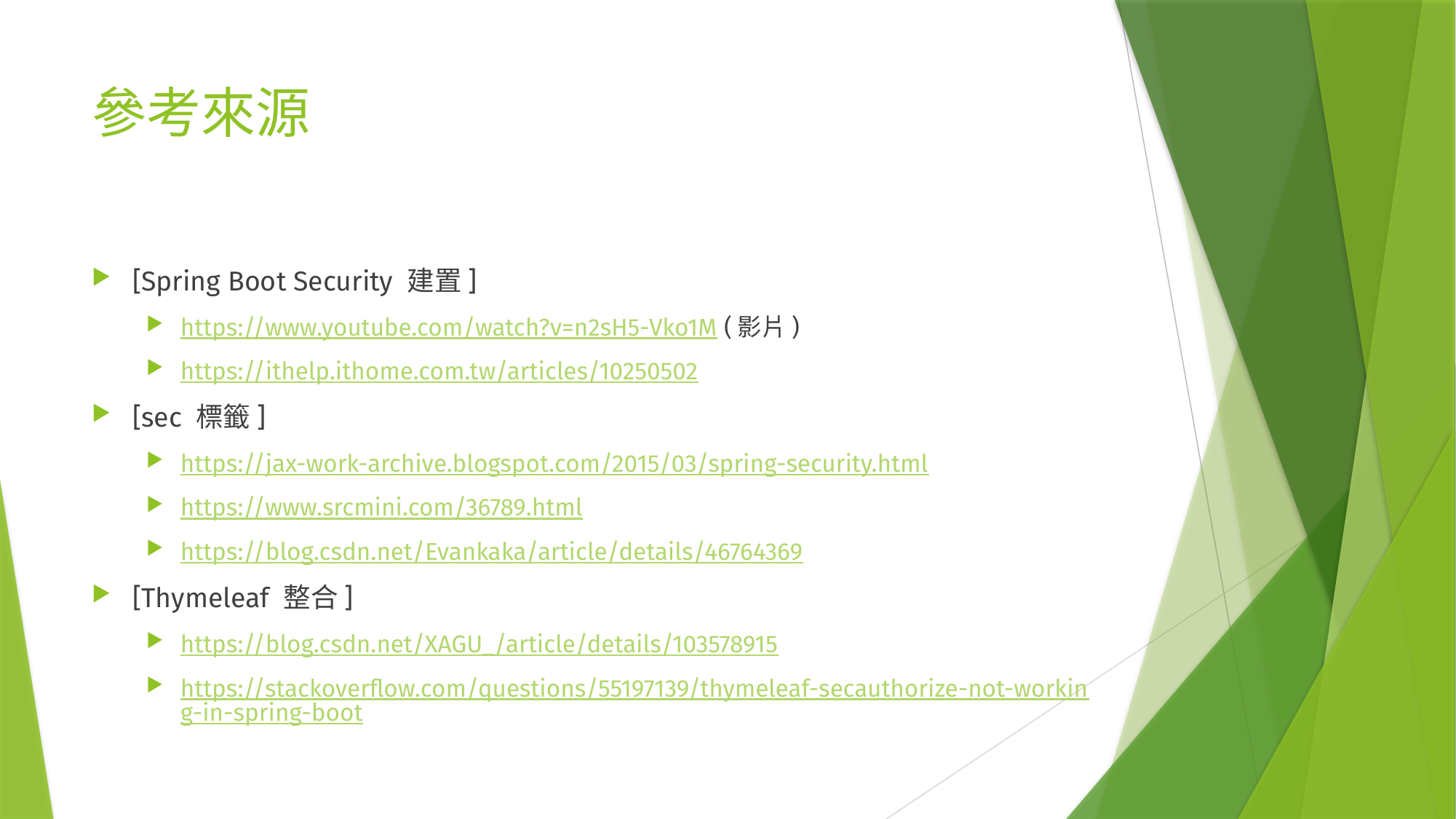

# 參考來源
[Spring Boot Security 建置]
https://www.youtube.com/watch?v=n2sH5-Vko1M (影片)
https://ithelp.ithome.com.tw/articles/10250502
[sec 標籤]
https://jax-work-archive.blogspot.com/2015/03/spring-security.html
https://www.srcmini.com/36789.html
https://blog.csdn.net/Evankaka/article/details/46764369
[Thymeleaf 整合]
https://blog.csdn.net/XAGU_/article/details/103578915
https://stackoverflow.com/questions/55197139/thymeleaf-secauthorize-not-working-in-spring-boot